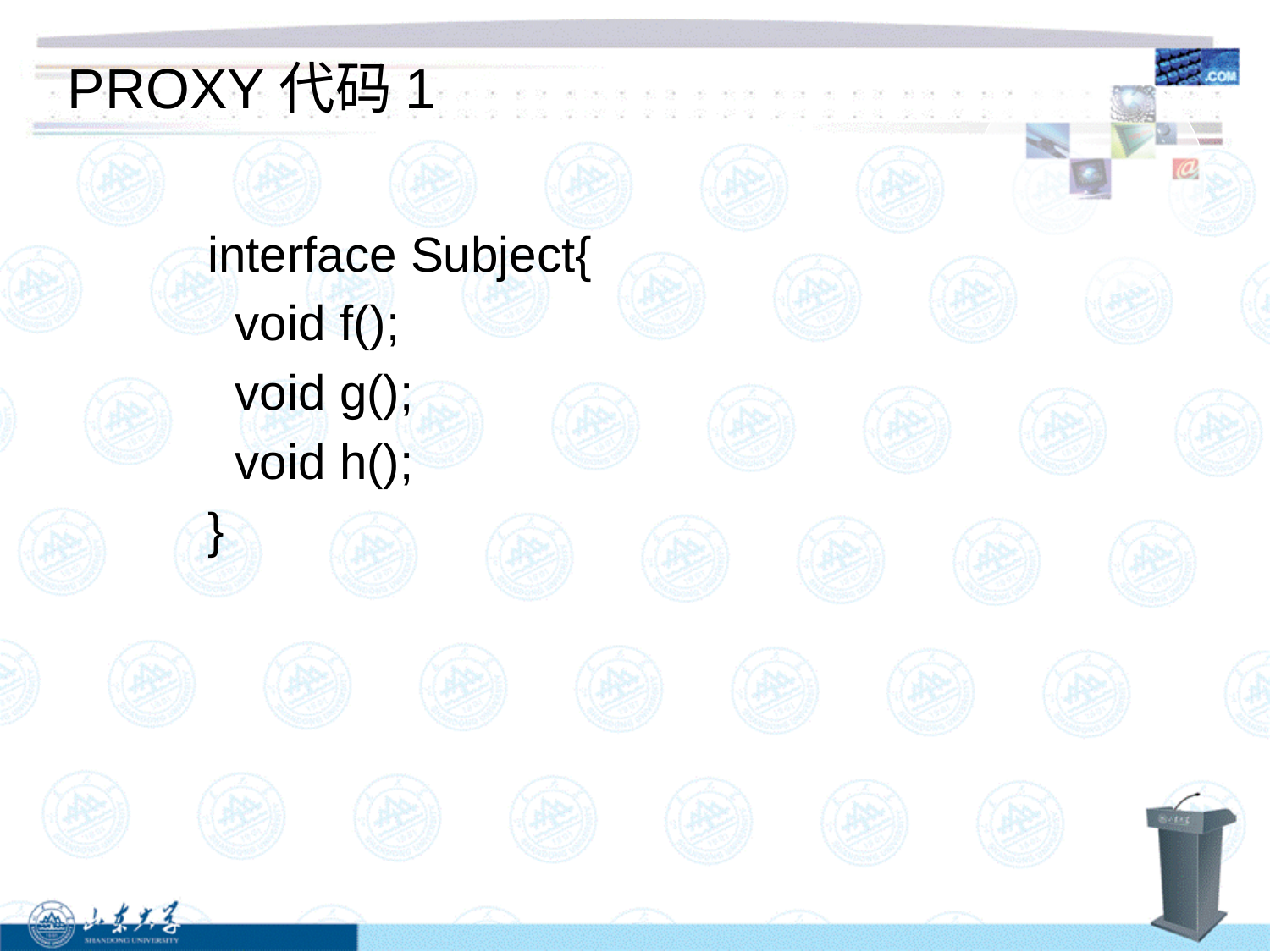

# PROXY代码1
interface Subject{
  void f();
  void g();
  void h();
}